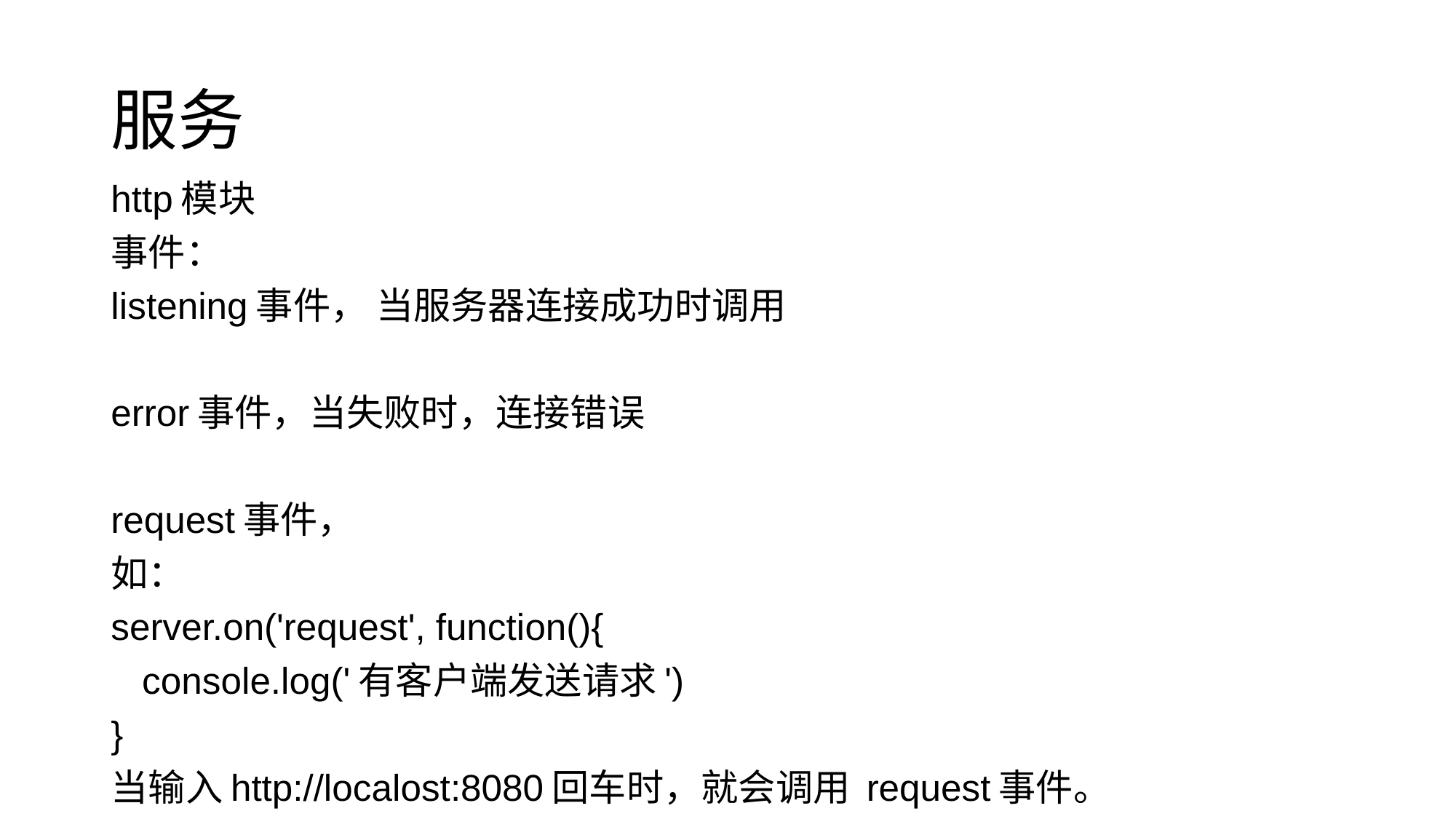

# 服务
http模块
事件：
listening事件， 当服务器连接成功时调用

error事件，当失败时，连接错误

request事件，
如：
server.on('request', function(){
   console.log('有客户端发送请求')
}
当输入http://localost:8080回车时，就会调用 request事件。